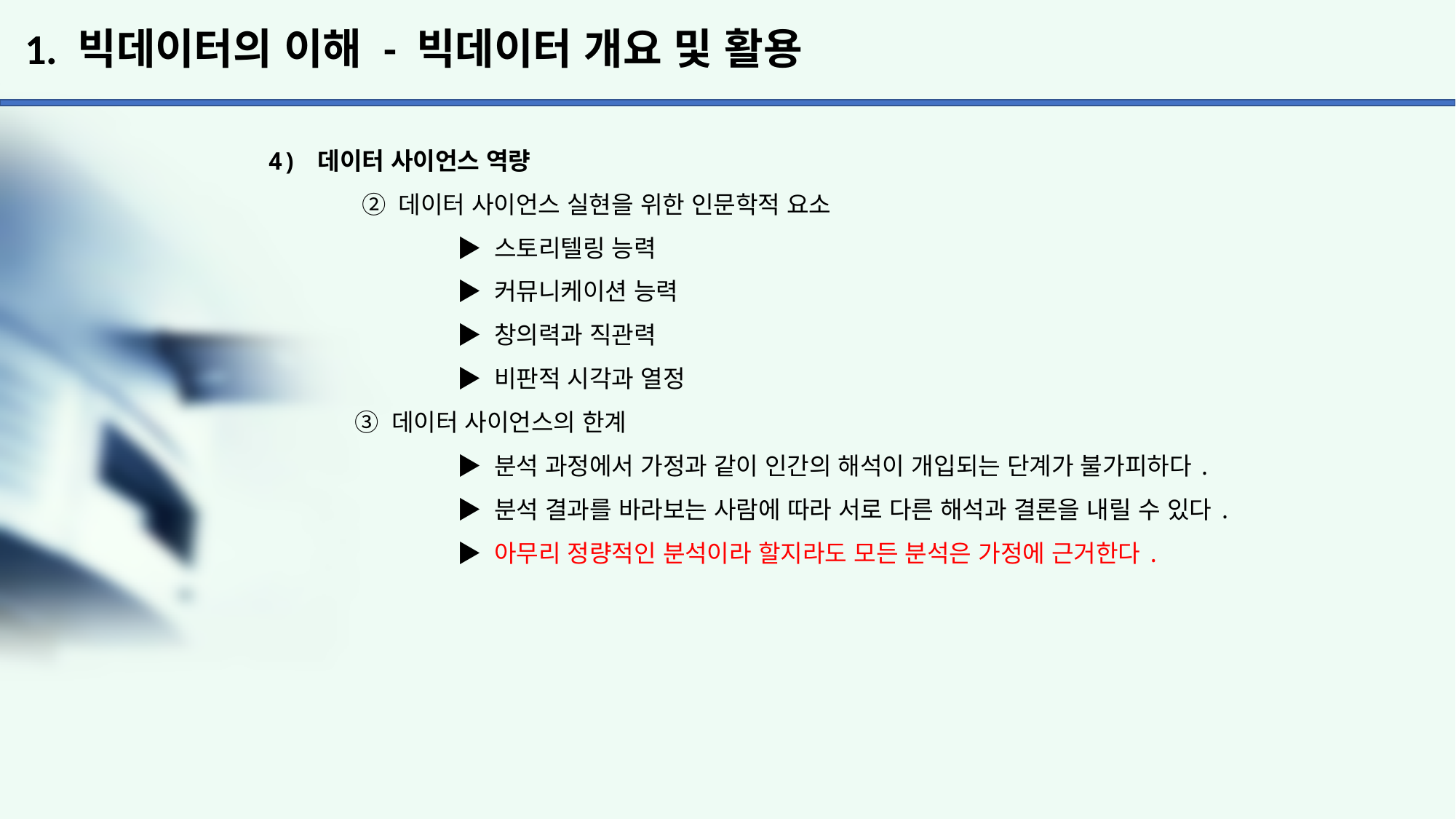

# 1. 빅데이터의 이해 - 빅데이터 개요 및 활용
	  4) 데이터 사이언스 역량
		  ② 데이터 사이언스 실현을 위한 인문학적 요소
			▶ 스토리텔링 능력
			▶ 커뮤니케이션 능력
			▶ 창의력과 직관력
			▶ 비판적 시각과 열정
		 ③ 데이터 사이언스의 한계
			▶ 분석 과정에서 가정과 같이 인간의 해석이 개입되는 단계가 불가피하다.
			▶ 분석 결과를 바라보는 사람에 따라 서로 다른 해석과 결론을 내릴 수 있다.
			▶ 아무리 정량적인 분석이라 할지라도 모든 분석은 가정에 근거한다.